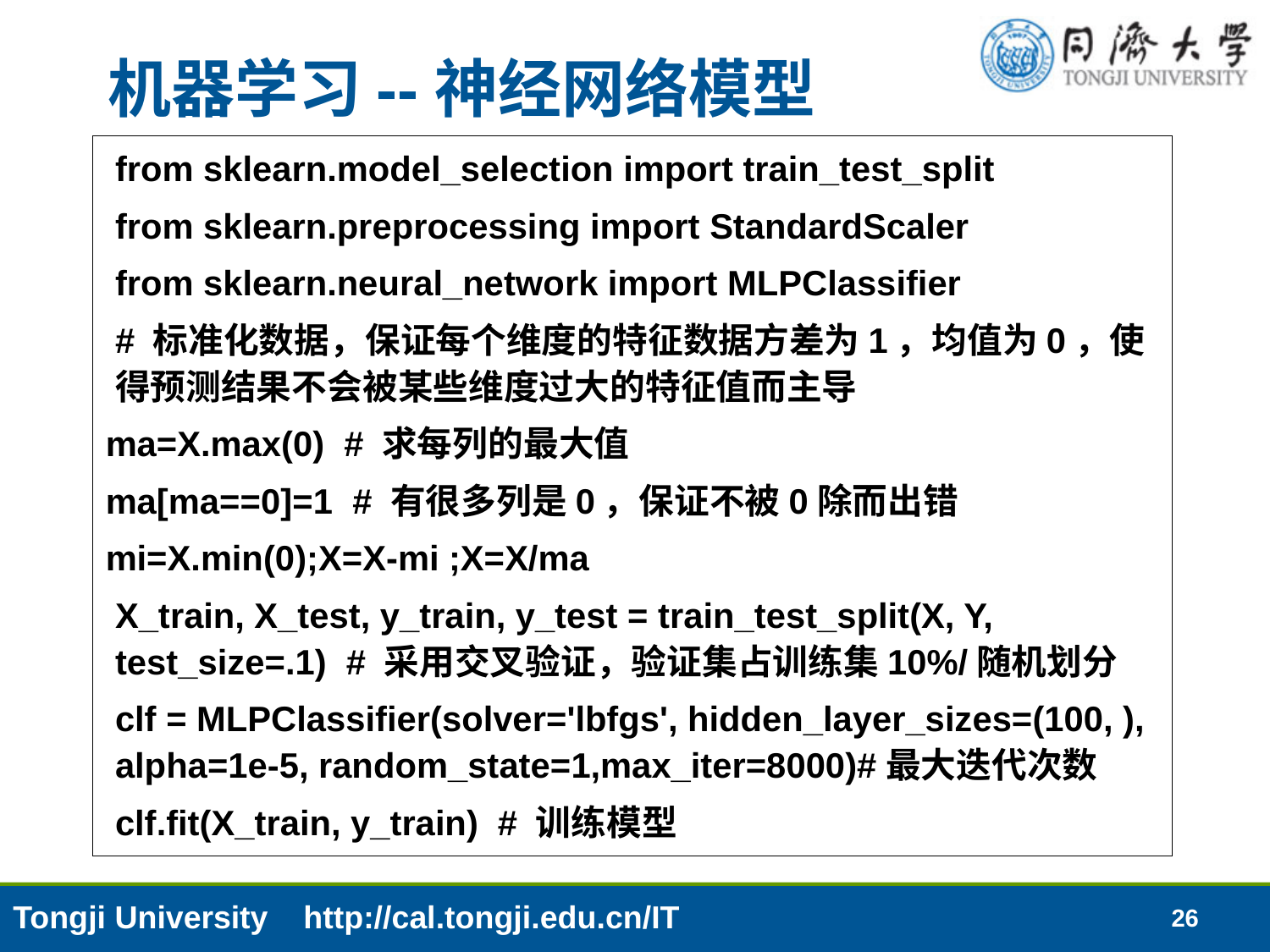

# 机器学习--神经网络模型
from sklearn.model_selection import train_test_split
from sklearn.preprocessing import StandardScaler
from sklearn.neural_network import MLPClassifier
# 标准化数据，保证每个维度的特征数据方差为1，均值为0，使得预测结果不会被某些维度过大的特征值而主导
ma=X.max(0)  # 求每列的最大值
ma[ma==0]=1  # 有很多列是0，保证不被0除而出错
mi=X.min(0);X=X-mi ;X=X/ma
X_train, X_test, y_train, y_test = train_test_split(X, Y, test_size=.1)  # 采用交叉验证，验证集占训练集10%/随机划分
clf = MLPClassifier(solver='lbfgs', hidden_layer_sizes=(100, ), alpha=1e-5, random_state=1,max_iter=8000)#最大迭代次数
clf.fit(X_train, y_train)  # 训练模型